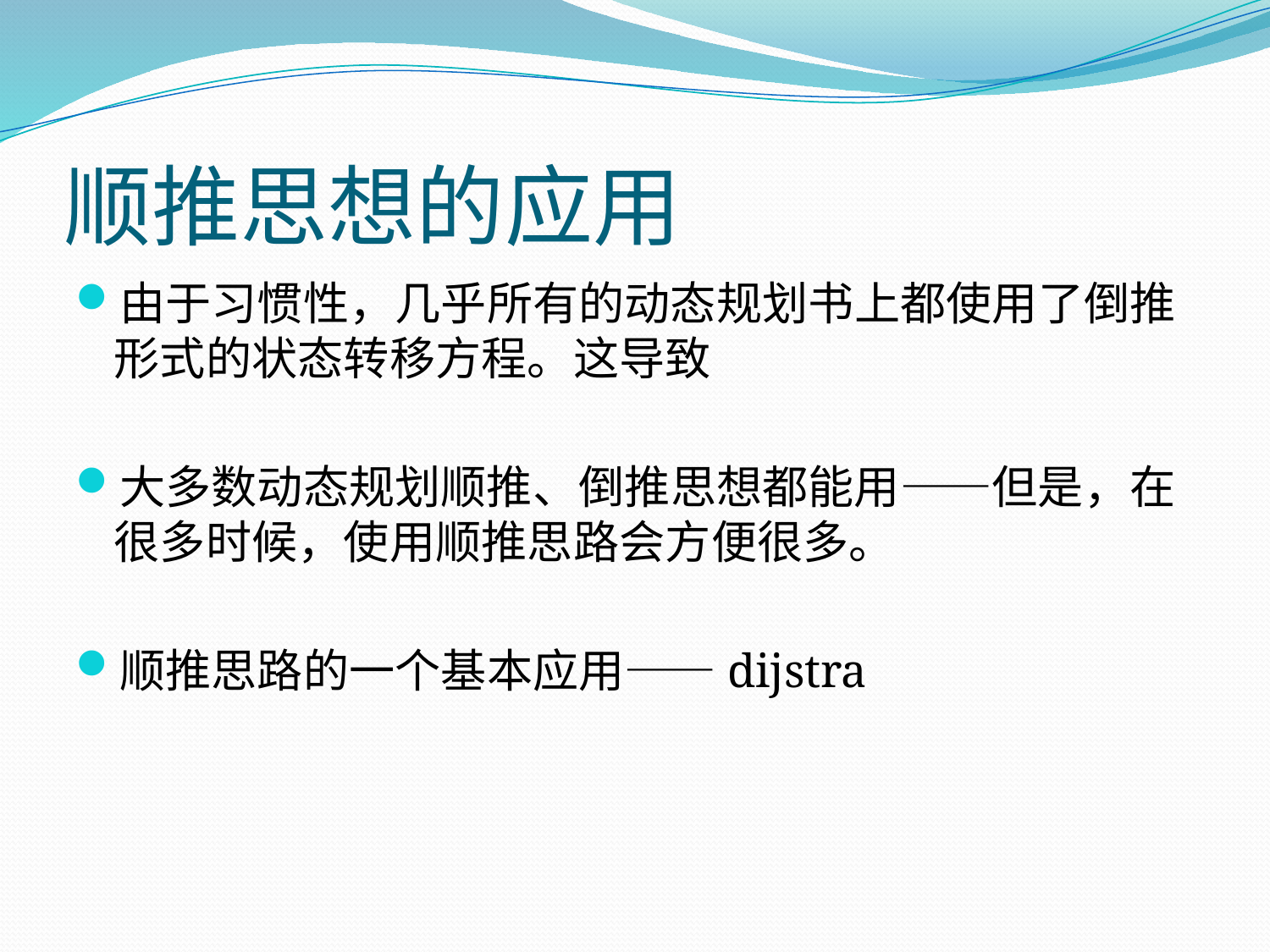

# 顺推思想的应用
由于习惯性，几乎所有的动态规划书上都使用了倒推形式的状态转移方程。这导致

大多数动态规划顺推、倒推思想都能用——但是，在很多时候，使用顺推思路会方便很多。

顺推思路的一个基本应用——dijstra